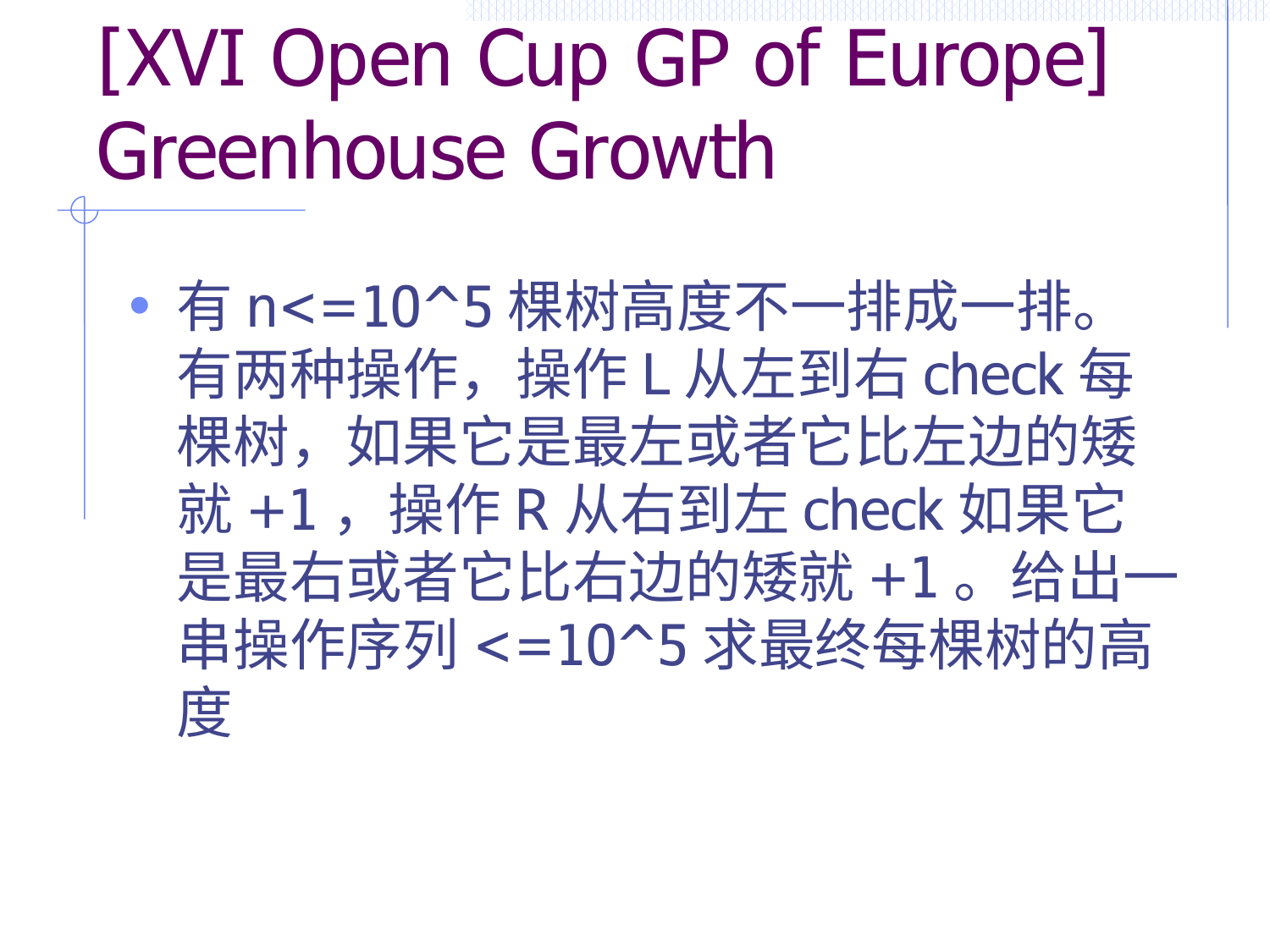

# [XVI Open Cup GP of Europe] Greenhouse Growth
有n<=10^5棵树高度不一排成一排。有两种操作，操作L从左到右check每棵树，如果它是最左或者它比左边的矮就+1，操作R从右到左check如果它是最右或者它比右边的矮就+1。给出一串操作序列<=10^5求最终每棵树的高度